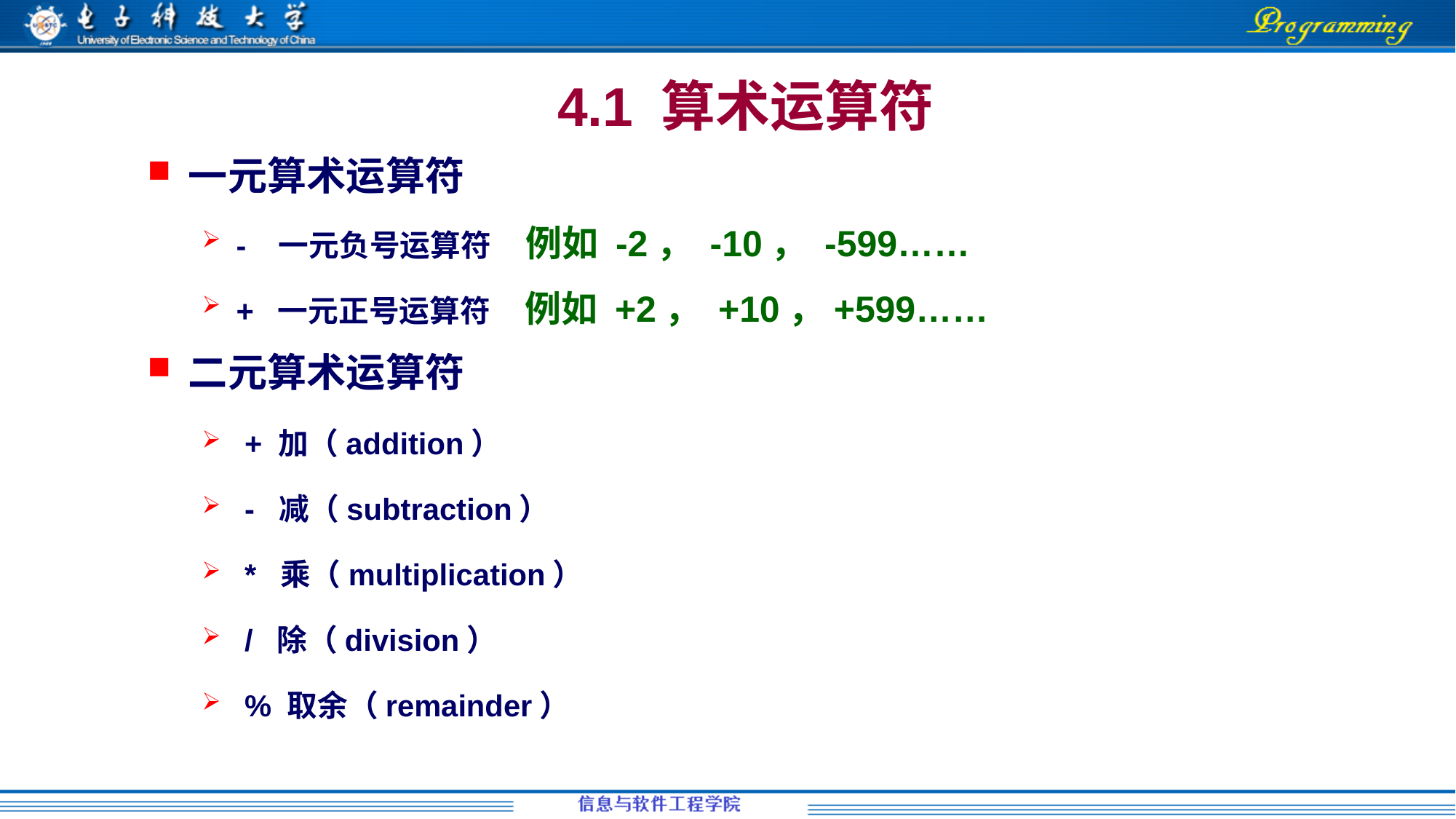

# 4.1 算术运算符
一元算术运算符
-   一元负号运算符     例如 -2， -10， -599……
+  一元正号运算符     例如 +2， +10，+599……
二元算术运算符
 + 加（addition）
 -  减（subtraction）
 *  乘（multiplication）
 /  除（division）
 % 取余（remainder）